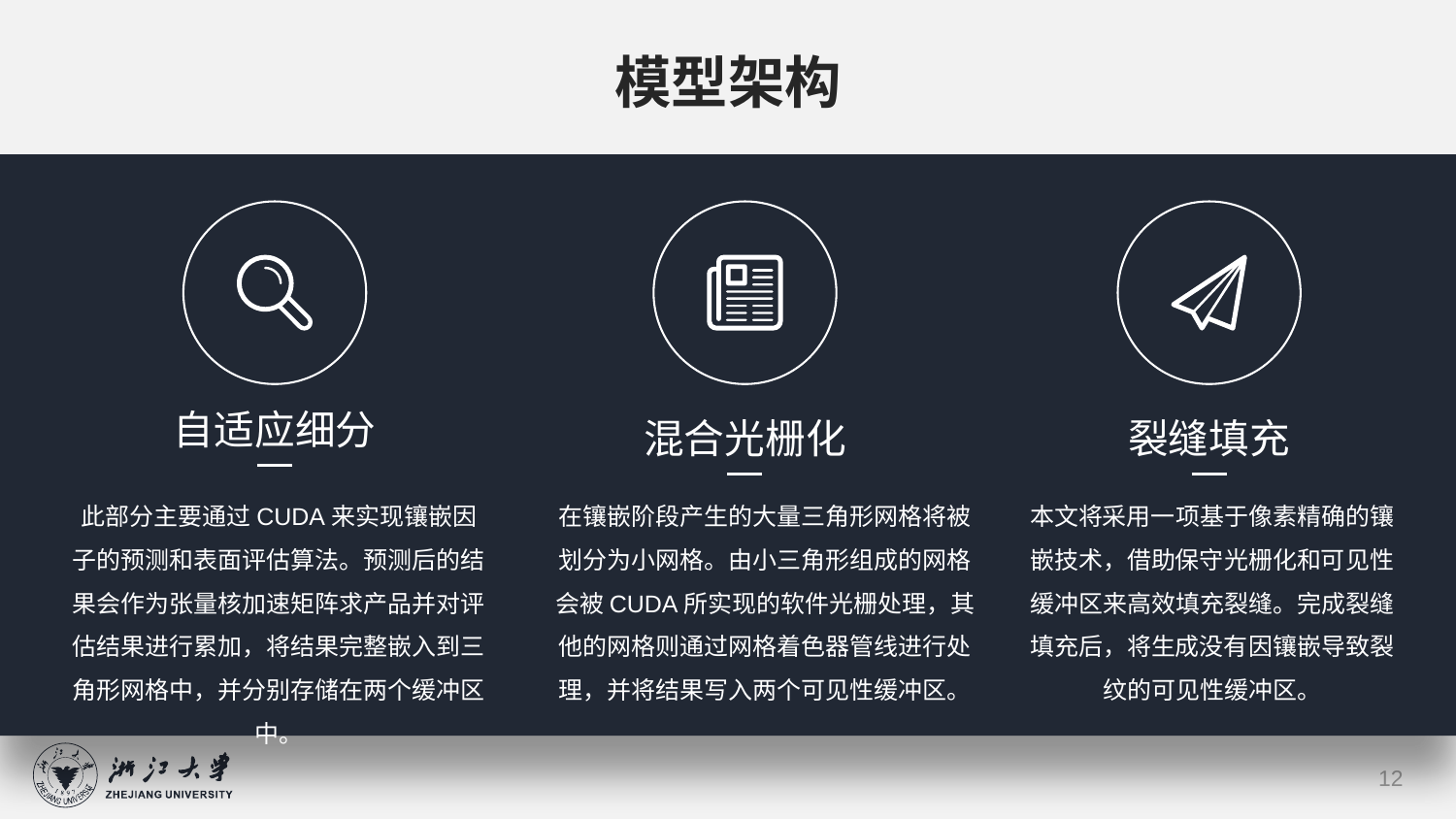

模型架构

自适应细分
混合光栅化
裂缝填充
此部分主要通过CUDA来实现镶嵌因子的预测和表面评估算法。预测后的结果会作为张量核加速矩阵求产品并对评估结果进行累加，将结果完整嵌入到三角形网格中，并分别存储在两个缓冲区中。
在镶嵌阶段产生的大量三角形网格将被划分为小网格。由小三角形组成的网格会被CUDA所实现的软件光栅处理，其他的网格则通过网格着色器管线进行处理，并将结果写入两个可见性缓冲区。
本文将采用一项基于像素精确的镶嵌技术，借助保守光栅化和可见性缓冲区来高效填充裂缝。完成裂缝填充后，将生成没有因镶嵌导致裂纹的可见性缓冲区。
12